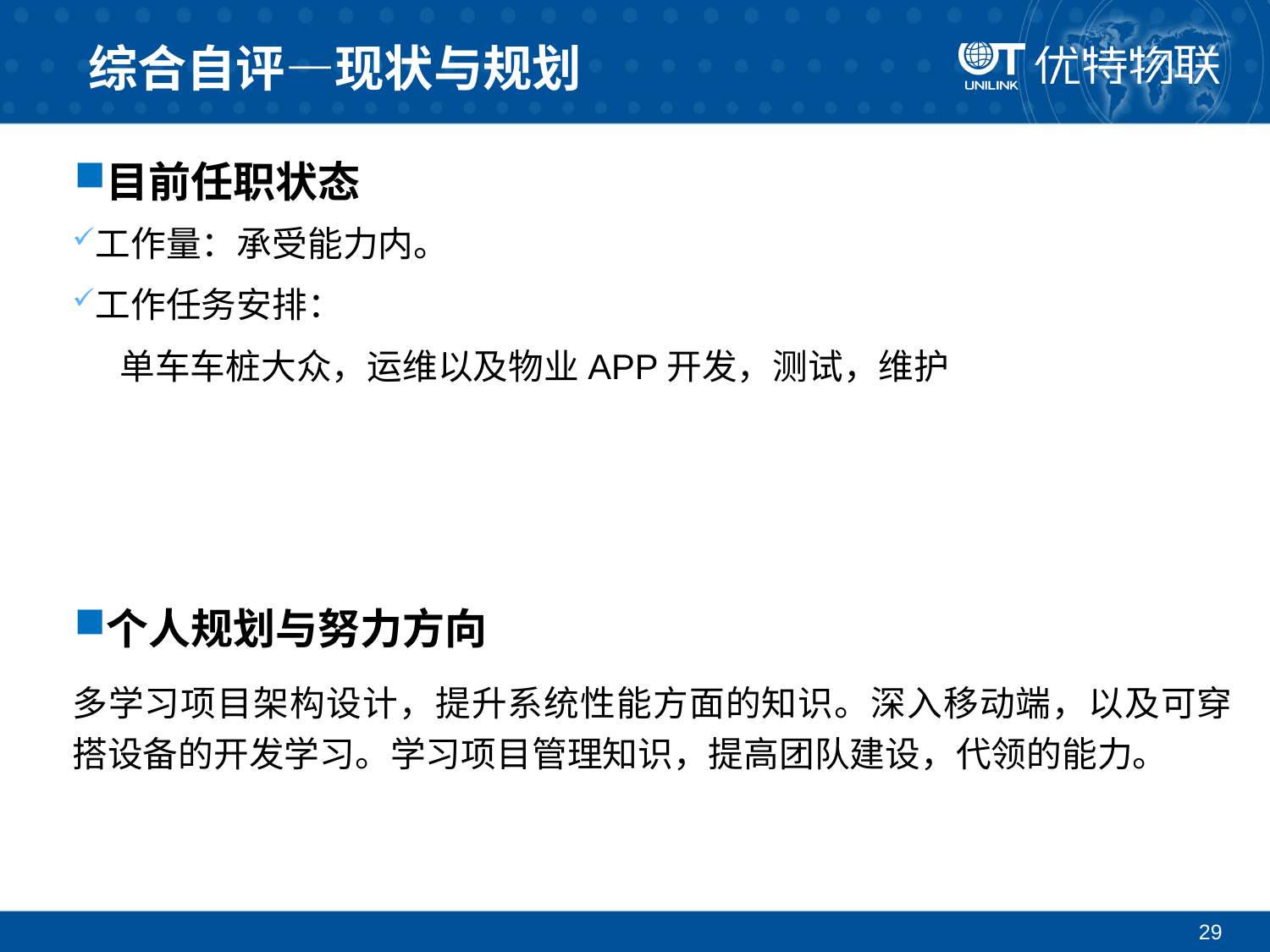

# 综合自评—现状与规划
目前任职状态
工作量：承受能力内。
工作任务安排：
     单车车桩大众，运维以及物业APP开发，测试，维护
个人规划与努力方向
多学习项目架构设计，提升系统性能方面的知识。深入移动端，以及可穿搭设备的开发学习。学习项目管理知识，提高团队建设，代领的能力。
29